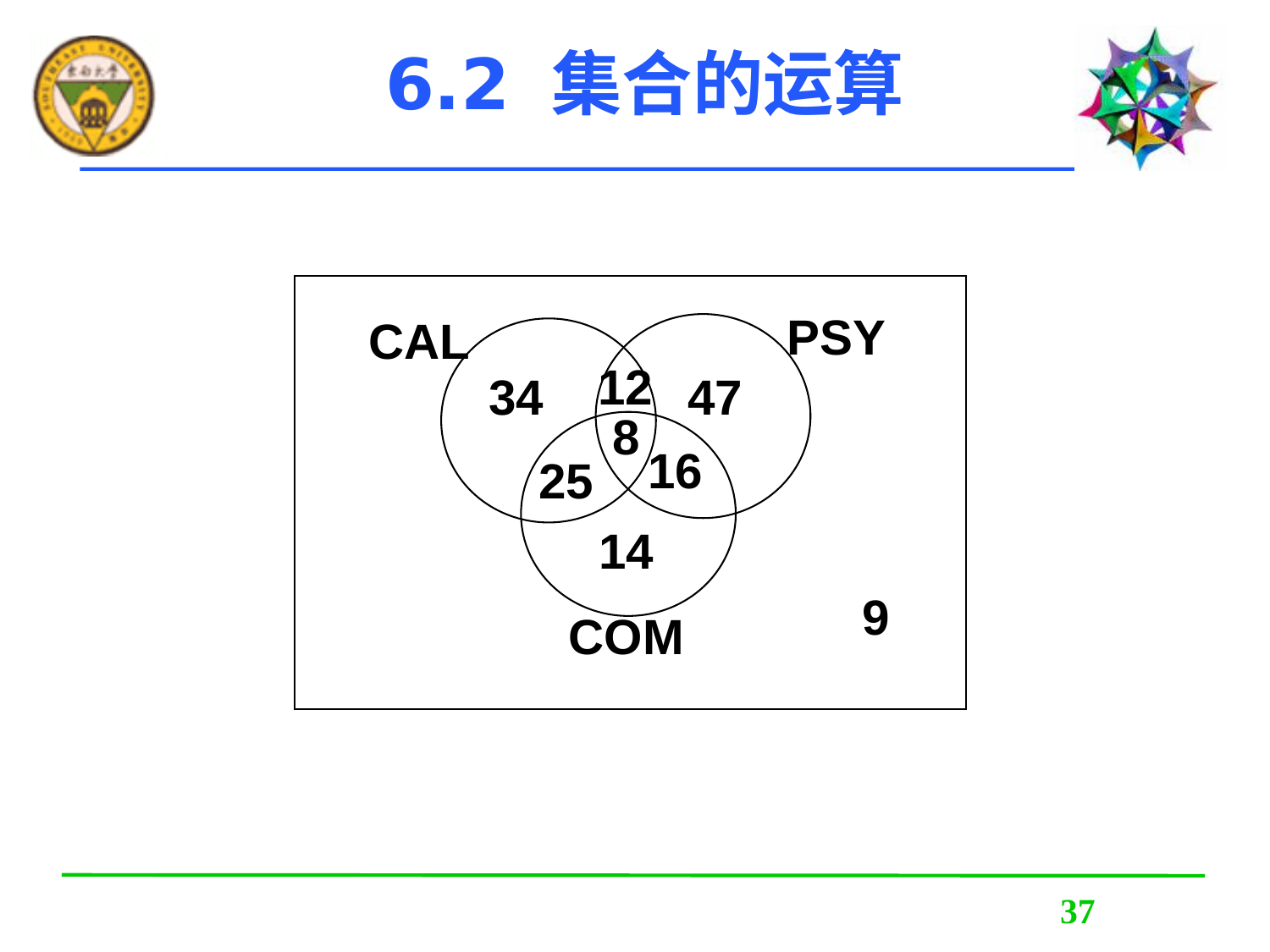

# 6.2 集合的运算

PSY
CAL

12
34
47
8

16
25
14
9
COM